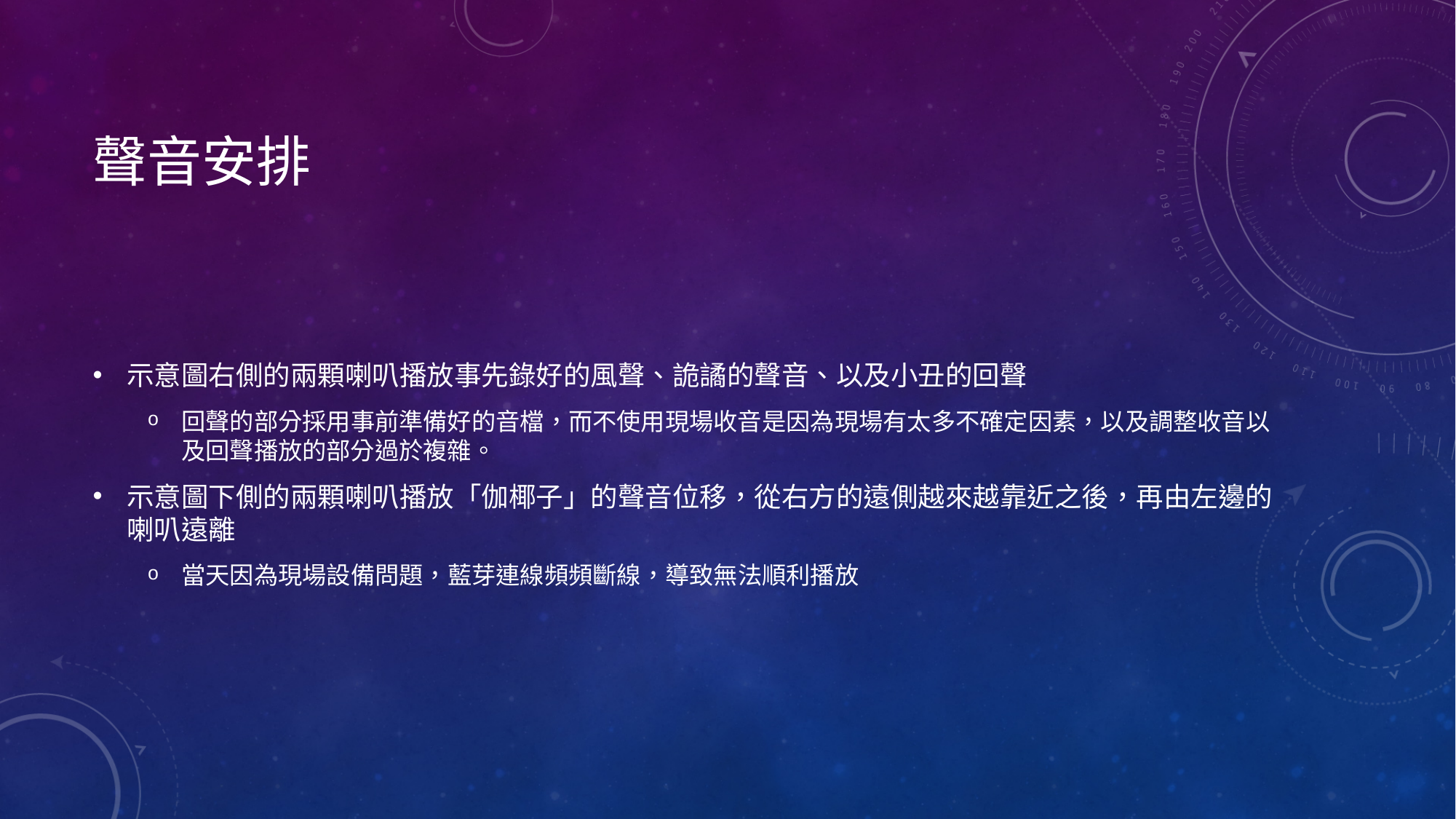

# 聲音安排
示意圖右側的兩顆喇叭播放事先錄好的風聲、詭譎的聲音、以及小丑的回聲
回聲的部分採用事前準備好的音檔，而不使用現場收音是因為現場有太多不確定因素，以及調整收音以及回聲播放的部分過於複雜。
示意圖下側的兩顆喇叭播放「伽椰子」的聲音位移，從右方的遠側越來越靠近之後，再由左邊的喇叭遠離
當天因為現場設備問題，藍芽連線頻頻斷線，導致無法順利播放